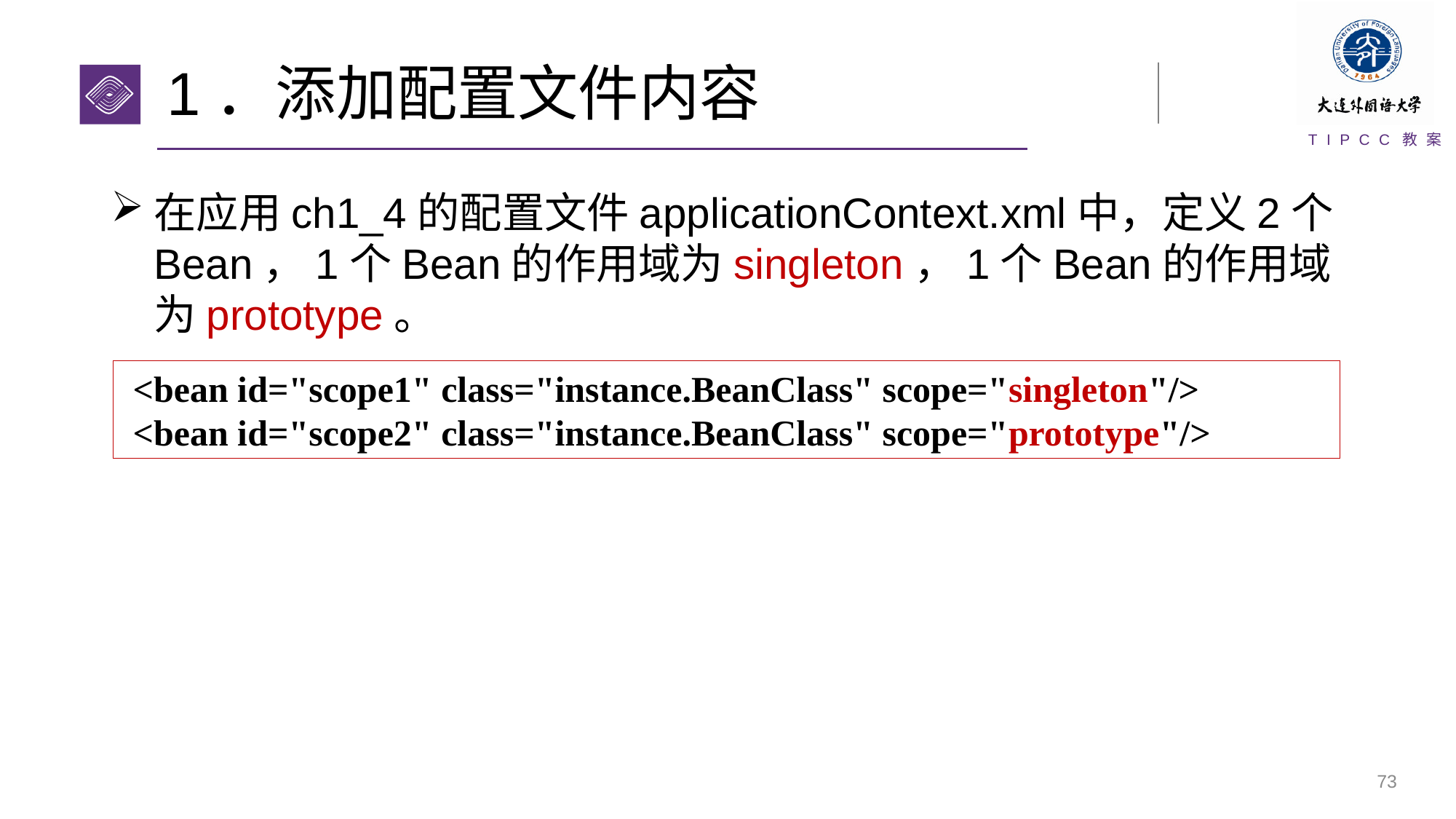

# 1．添加配置文件内容
在应用ch1_4的配置文件applicationContext.xml中，定义2个Bean，1个Bean的作用域为singleton，1个Bean的作用域为prototype。
 <bean id="scope1" class="instance.BeanClass" scope="singleton"/>
 <bean id="scope2" class="instance.BeanClass" scope="prototype"/>
73